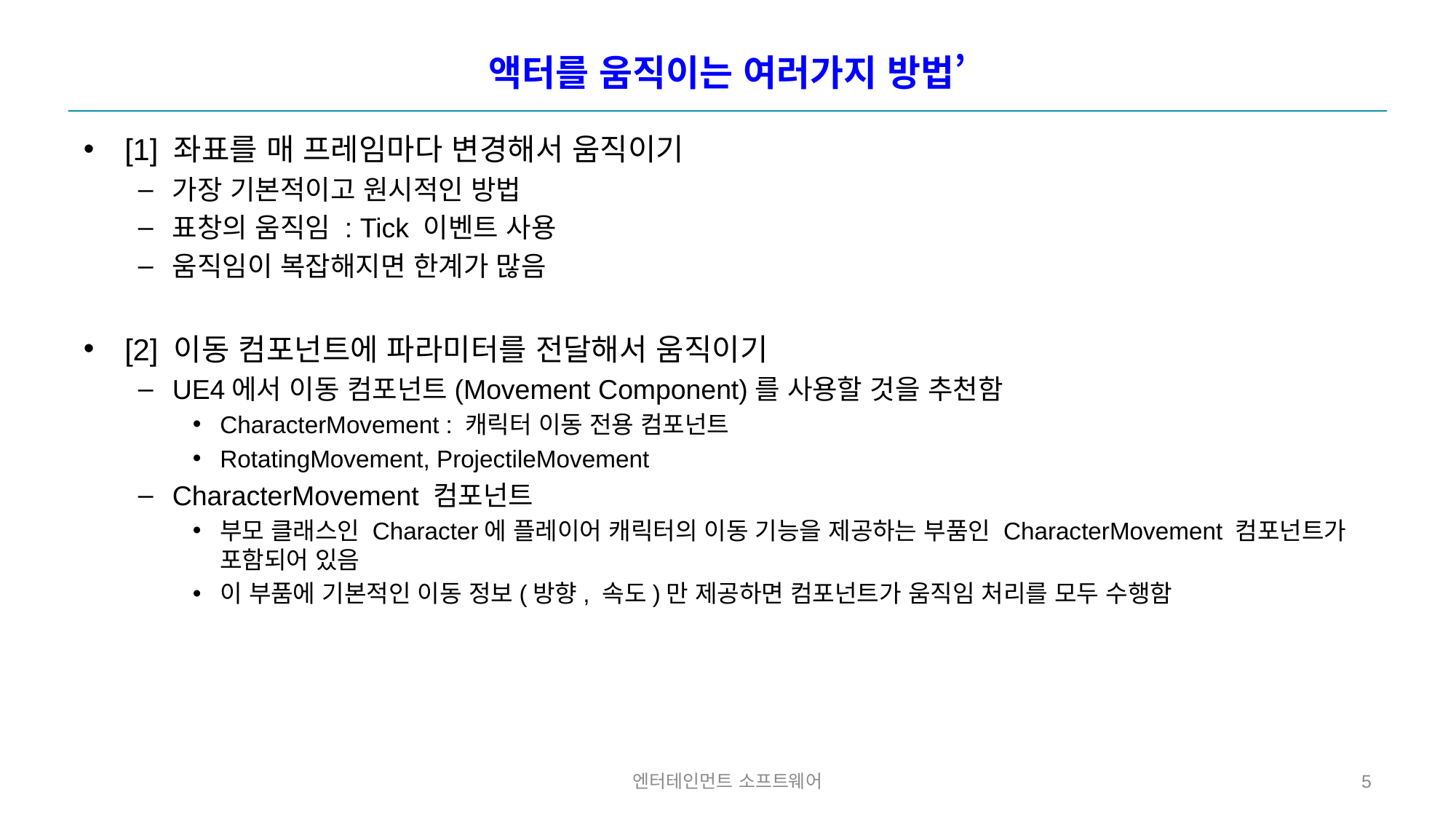

# 액터를 움직이는 여러가지 방법’
[1] 좌표를 매 프레임마다 변경해서 움직이기
가장 기본적이고 원시적인 방법
표창의 움직임 : Tick 이벤트 사용
움직임이 복잡해지면 한계가 많음

[2] 이동 컴포넌트에 파라미터를 전달해서 움직이기
UE4에서 이동 컴포넌트(Movement Component)를 사용할 것을 추천함
CharacterMovement : 캐릭터 이동 전용 컴포넌트
RotatingMovement, ProjectileMovement
CharacterMovement 컴포넌트
부모 클래스인 Character에 플레이어 캐릭터의 이동 기능을 제공하는 부품인 CharacterMovement 컴포넌트가 포함되어 있음
이 부품에 기본적인 이동 정보(방향, 속도)만 제공하면 컴포넌트가 움직임 처리를 모두 수행함

엔터테인먼트 소프트웨어
5